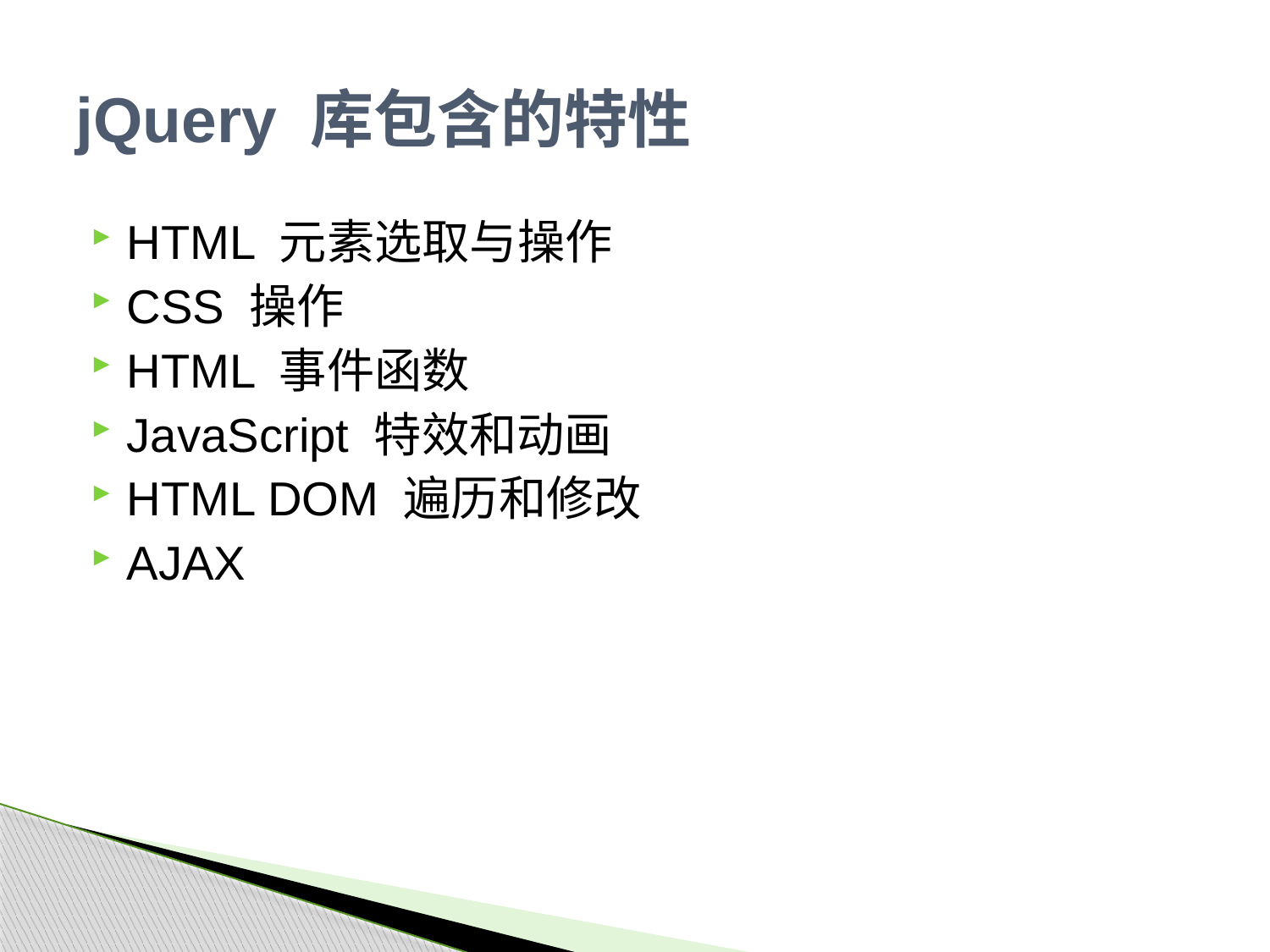

# jQuery 库包含的特性
HTML 元素选取与操作
CSS 操作
HTML 事件函数
JavaScript 特效和动画
HTML DOM 遍历和修改
AJAX